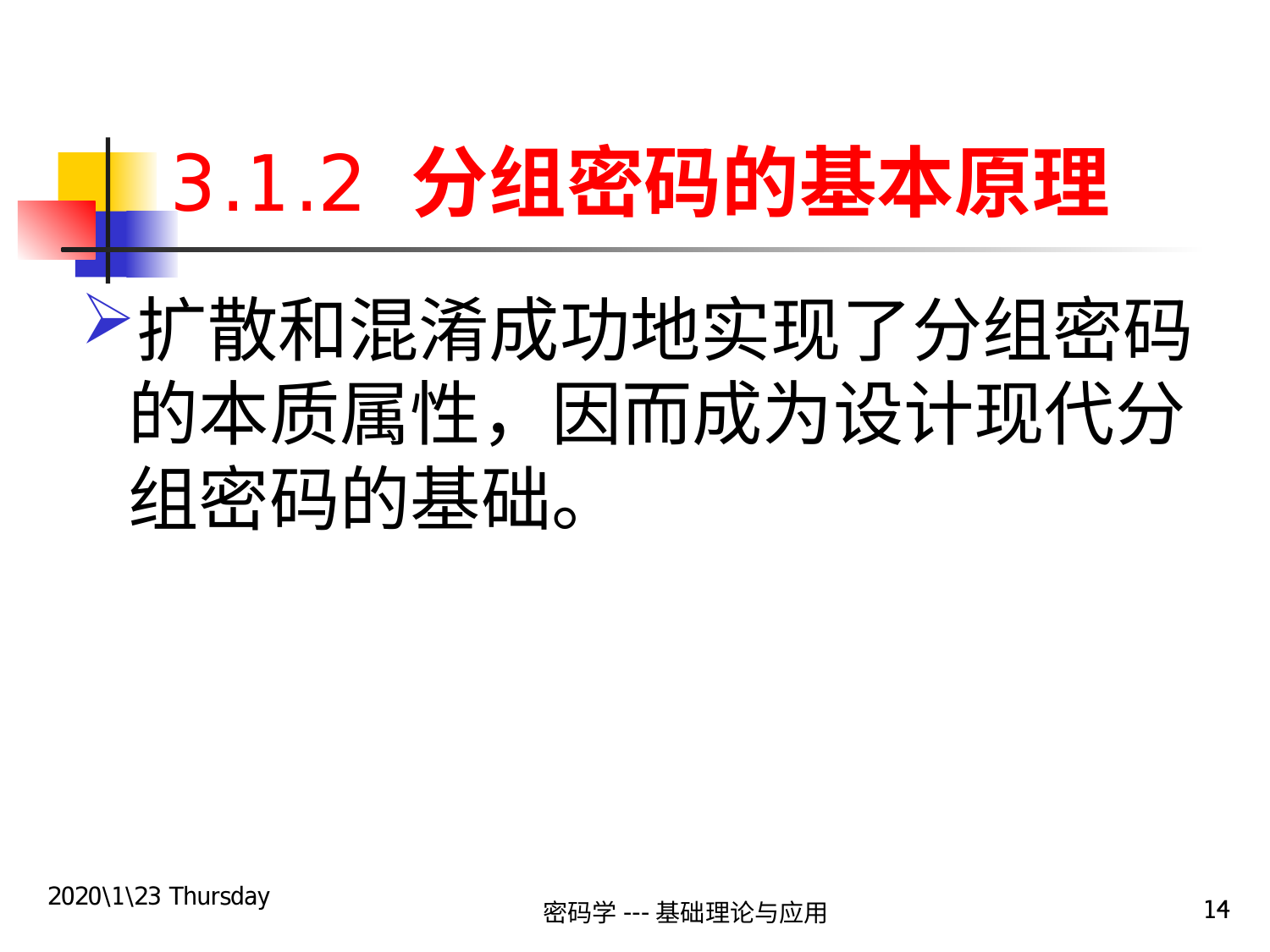

# 3.1.2 分组密码的基本原理
扩散和混淆成功地实现了分组密码的本质属性，因而成为设计现代分组密码的基础。
2020\1\23 Thursday
14
密码学---基础理论与应用